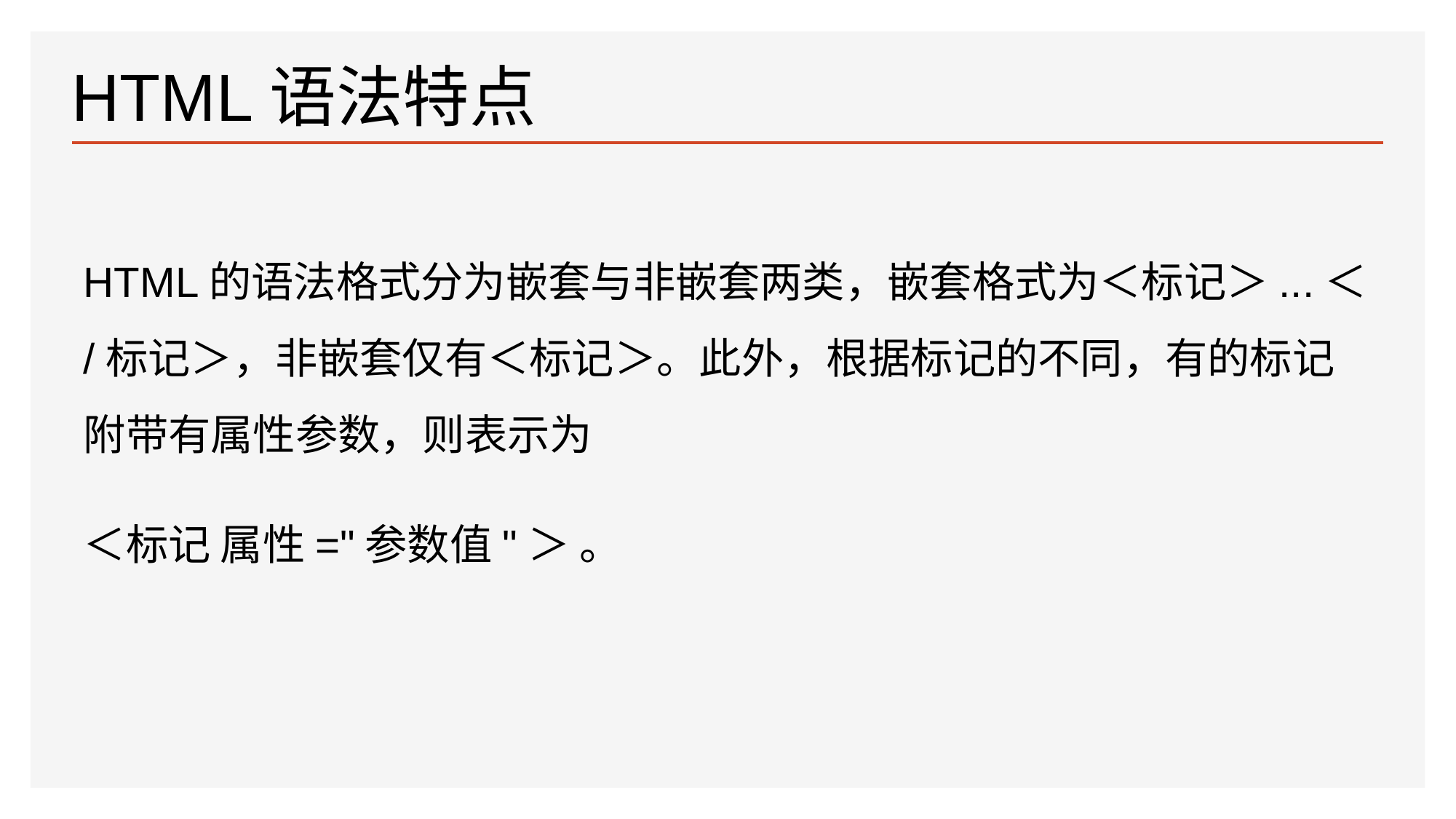

HTML语法特点
HTML的语法格式分为嵌套与非嵌套两类，嵌套格式为＜标记＞...＜/标记＞，非嵌套仅有＜标记＞。此外，根据标记的不同，有的标记附带有属性参数，则表示为
＜标记 属性="参数值"＞ 。